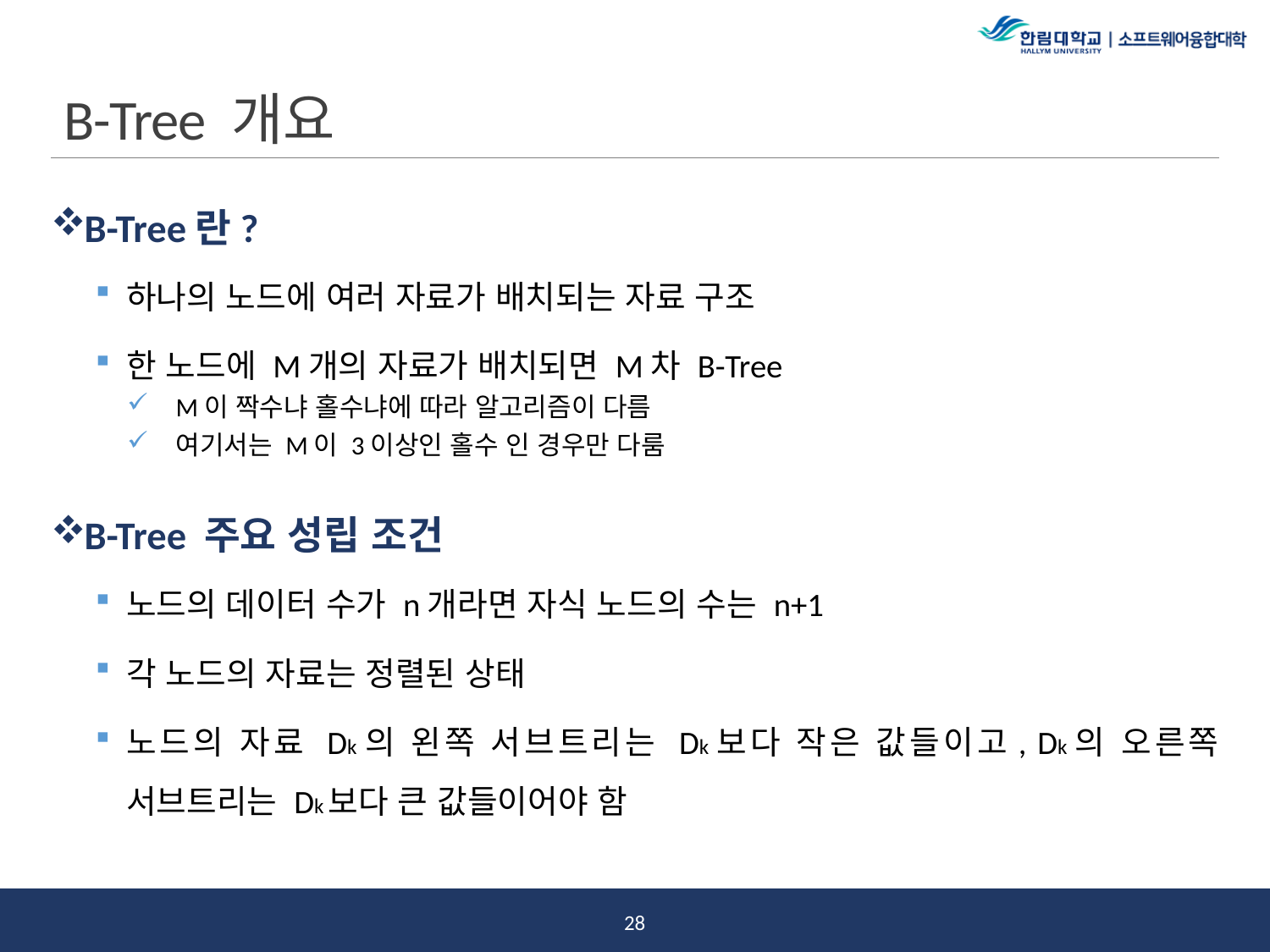

# B-Tree 개요
B-Tree란?
하나의 노드에 여러 자료가 배치되는 자료 구조
한 노드에 M개의 자료가 배치되면 M차 B-Tree
M이 짝수냐 홀수냐에 따라 알고리즘이 다름
여기서는 M이 3이상인 홀수 인 경우만 다룸
B-Tree 주요 성립 조건
노드의 데이터 수가 n개라면 자식 노드의 수는 n+1
각 노드의 자료는 정렬된 상태
노드의 자료 Dk의 왼쪽 서브트리는 Dk보다 작은 값들이고, Dk의 오른쪽 서브트리는 Dk보다 큰 값들이어야 함
28